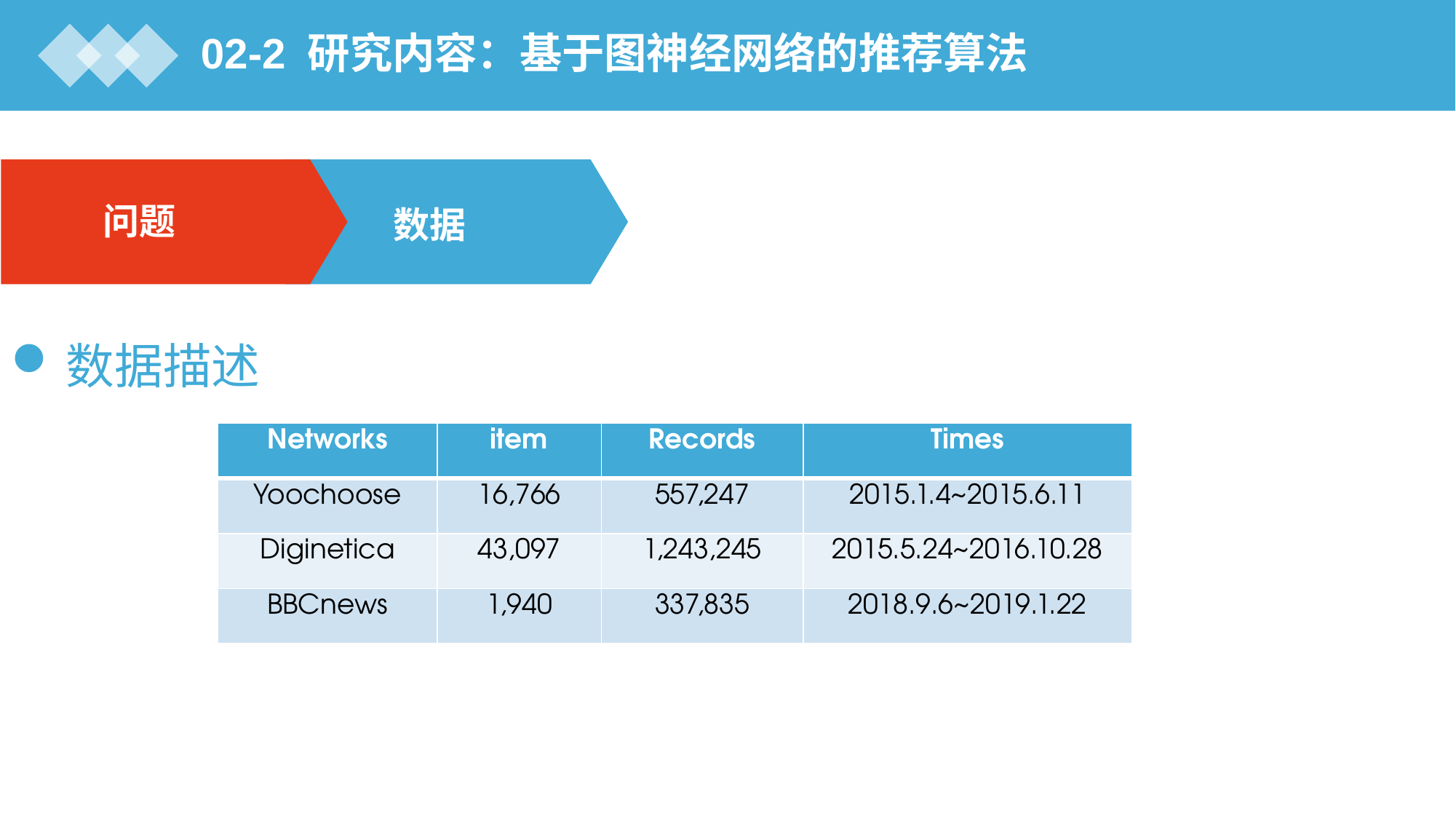

02-2 研究内容：基于图神经网络的推荐算法

问题
数据
数据
数据描述
| Networks | item | Records | Times |
| --- | --- | --- | --- |
| Yoochoose | 16,766 | 557,247 | 2015.1.4~2015.6.11 |
| Diginetica | 43,097 | 1,243,245 | 2015.5.24~2016.10.28 |
| BBCnews | 1,940 | 337,835 | 2018.9.6~2019.1.22 |